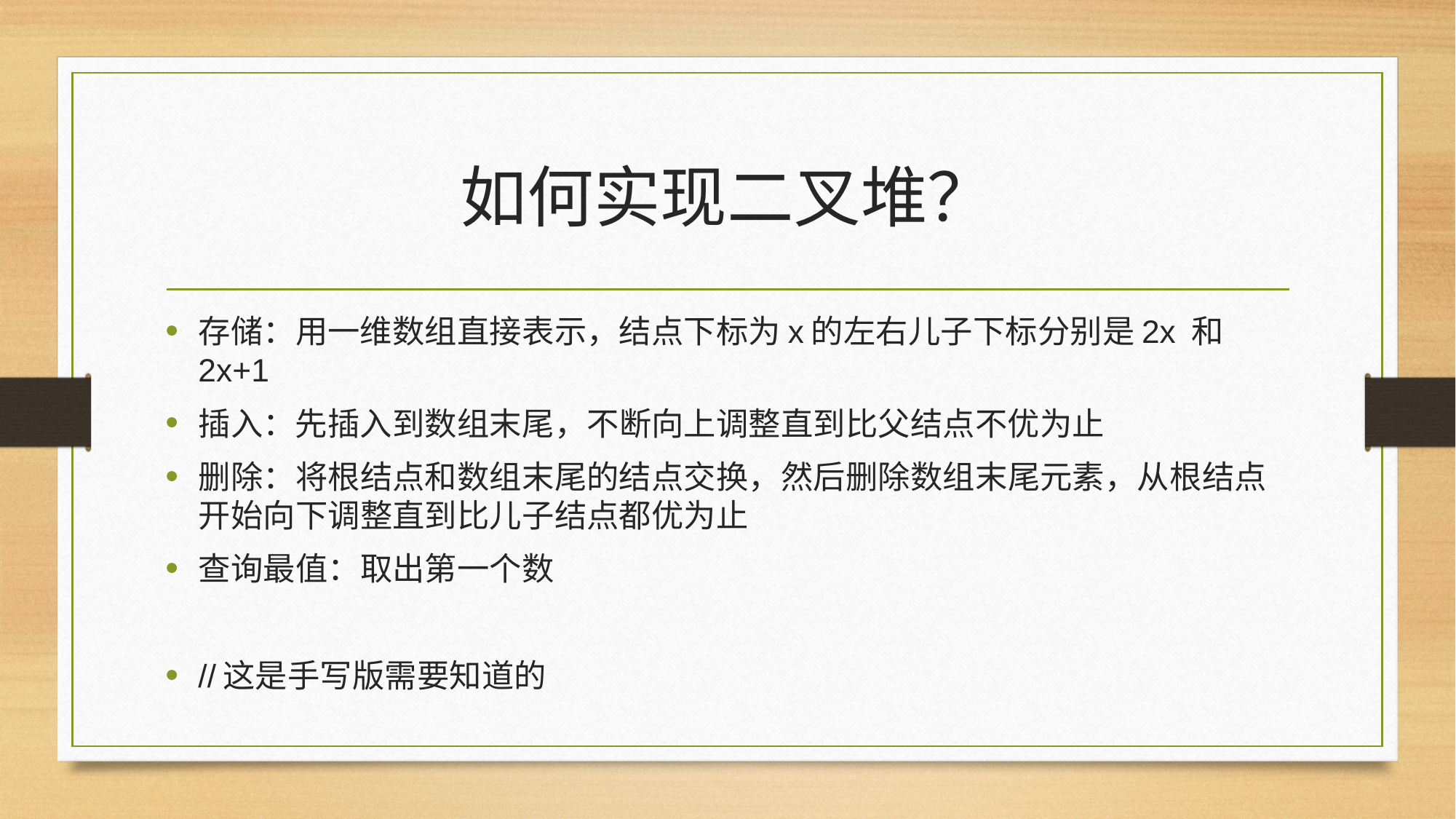

# 如何实现二叉堆？
存储：用一维数组直接表示，结点下标为x的左右儿子下标分别是2x 和2x+1
插入：先插入到数组末尾，不断向上调整直到比父结点不优为止
删除：将根结点和数组末尾的结点交换，然后删除数组末尾元素，从根结点开始向下调整直到比儿子结点都优为止
查询最值：取出第一个数

//这是手写版需要知道的